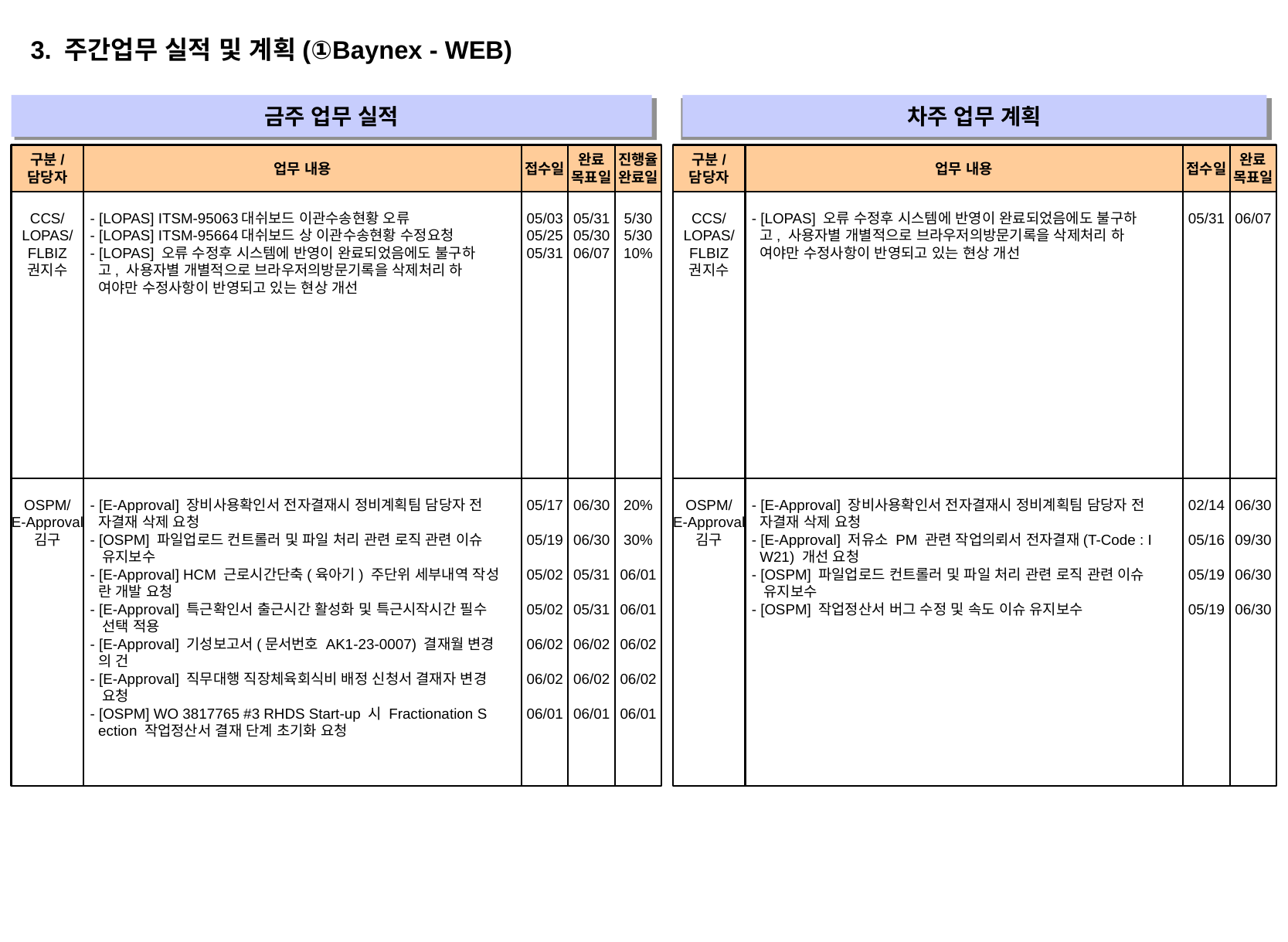

3. 주간업무 실적 및 계획(①Baynex - WEB)
금주 업무 실적
차주 업무 계획
" "
" "
구분/
담당자
업무 내용
접수일
완료
목표일
진행율
완료일
구분/
담당자
업무 내용
접수일
완료
목표일
CCS/
LOPAS/
FLBIZ
권지수

- [LOPAS] ITSM-95063대쉬보드 이관수송현황 오류
- [LOPAS] ITSM-95664대쉬보드 상 이관수송현황 수정요청
- [LOPAS] 오류 수정후 시스템에 반영이 완료되었음에도 불구하
  고, 사용자별 개별적으로 브라우저의방문기록을 삭제처리 하
  여야만 수정사항이 반영되고 있는 현상 개선
05/03
05/25
05/31
05/31
05/30
06/07
5/30
5/30
10%
CCS/
LOPAS/
FLBIZ
권지수

- [LOPAS] 오류 수정후 시스템에 반영이 완료되었음에도 불구하
  고, 사용자별 개별적으로 브라우저의방문기록을 삭제처리 하
  여야만 수정사항이 반영되고 있는 현상 개선
05/31
06/07
OSPM/
E-Approval
김구

- [E-Approval] 장비사용확인서 전자결재시 정비계획팀 담당자 전
  자결재 삭제 요청
- [OSPM] 파일업로드 컨트롤러 및 파일 처리 관련 로직 관련 이슈
   유지보수
- [E-Approval] HCM 근로시간단축(육아기) 주단위 세부내역 작성
  란 개발 요청
- [E-Approval] 특근확인서 출근시간 활성화 및 특근시작시간 필수
   선택 적용
- [E-Approval] 기성보고서(문서번호 AK1-23-0007) 결재월 변경
  의 건
- [E-Approval] 직무대행 직장체육회식비 배정 신청서 결재자 변경
   요청
- [OSPM] WO 3817765 #3 RHDS Start-up 시 Fractionation S
  ection 작업정산서 결재 단계 초기화 요청
05/17
05/19
05/02
05/02
06/02
06/02
06/01
06/30
06/30
05/31
05/31
06/02
06/02
06/01
20%
30%
06/01
06/01
06/02
06/02
06/01
OSPM/
E-Approval
김구

- [E-Approval] 장비사용확인서 전자결재시 정비계획팀 담당자 전
  자결재 삭제 요청
- [E-Approval] 저유소 PM 관련 작업의뢰서 전자결재(T-Code : I
  W21) 개선 요청
- [OSPM] 파일업로드 컨트롤러 및 파일 처리 관련 로직 관련 이슈
   유지보수
- [OSPM] 작업정산서 버그 수정 및 속도 이슈 유지보수
02/14
05/16
05/19
05/19
06/30
09/30
06/30
06/30